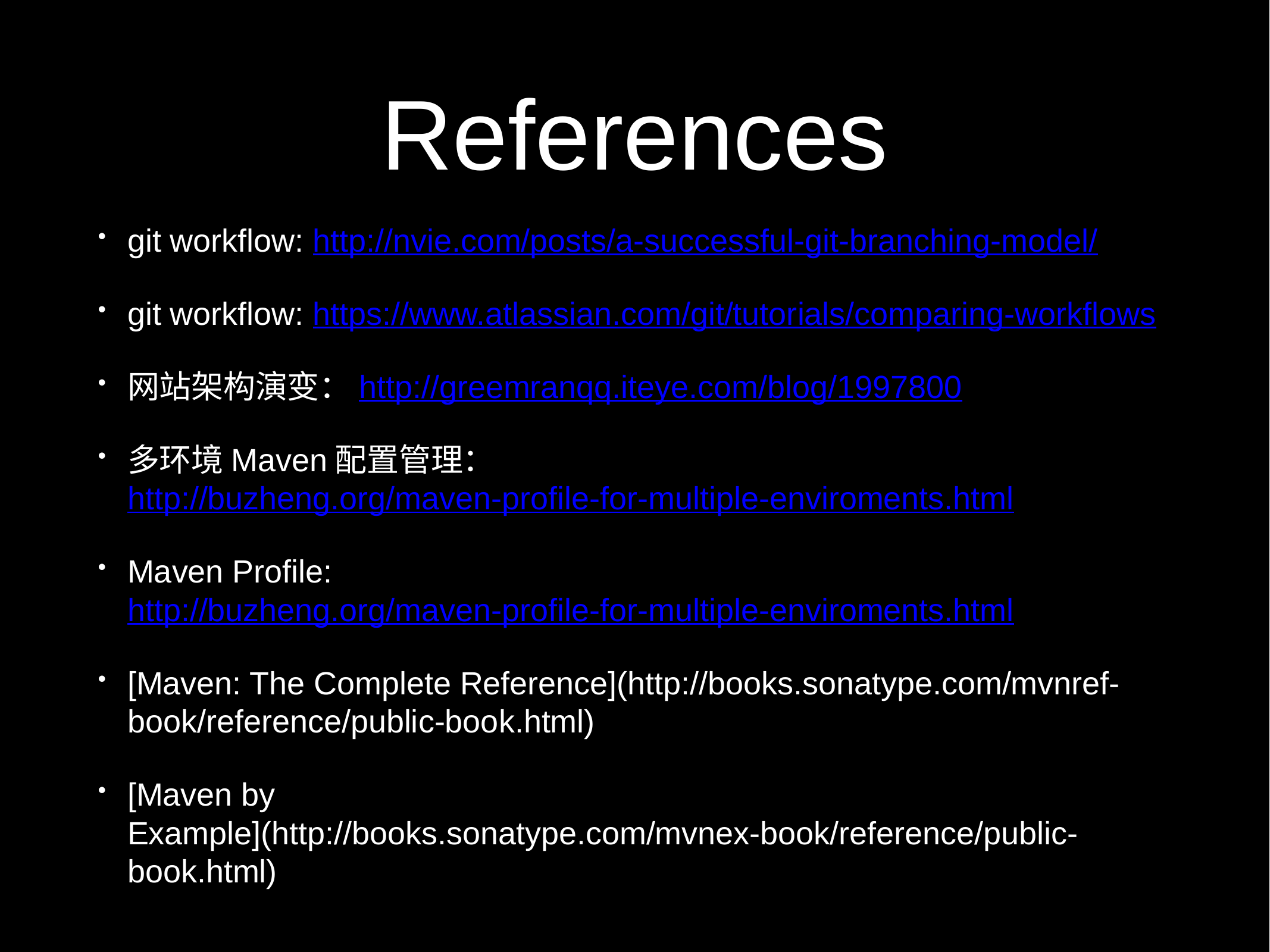

# References
git workflow: http://nvie.com/posts/a-successful-git-branching-model/
git workflow: https://www.atlassian.com/git/tutorials/comparing-workflows
网站架构演变：http://greemranqq.iteye.com/blog/1997800
多环境Maven配置管理：http://buzheng.org/maven-profile-for-multiple-enviroments.html
Maven Profile: http://buzheng.org/maven-profile-for-multiple-enviroments.html
[Maven: The Complete Reference](http://books.sonatype.com/mvnref-book/reference/public-book.html)
[Maven by Example](http://books.sonatype.com/mvnex-book/reference/public-book.html)